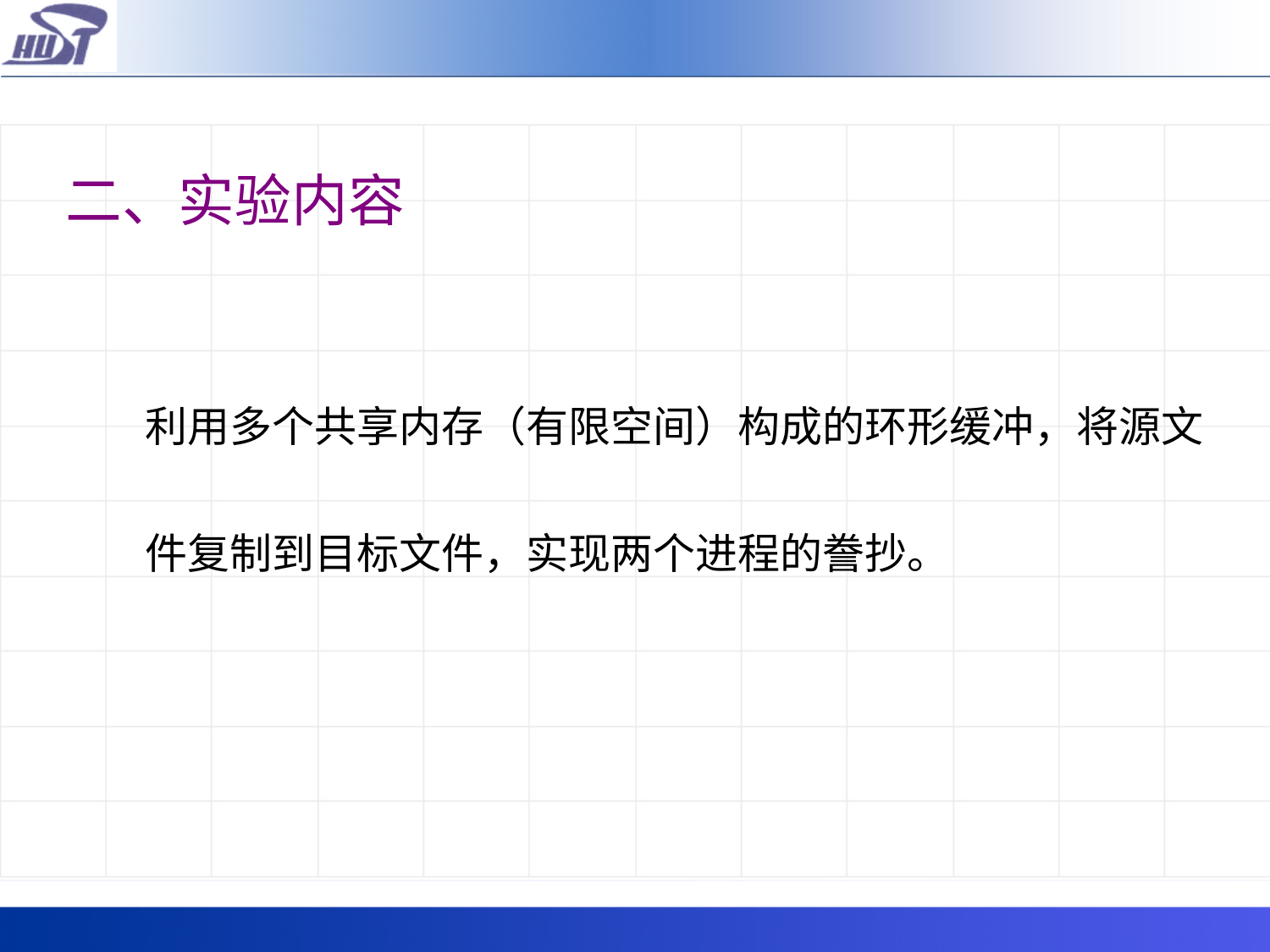

二、实验内容

	利用多个共享内存（有限空间）构成的环形缓冲，将源文件复制到目标文件，实现两个进程的誊抄。